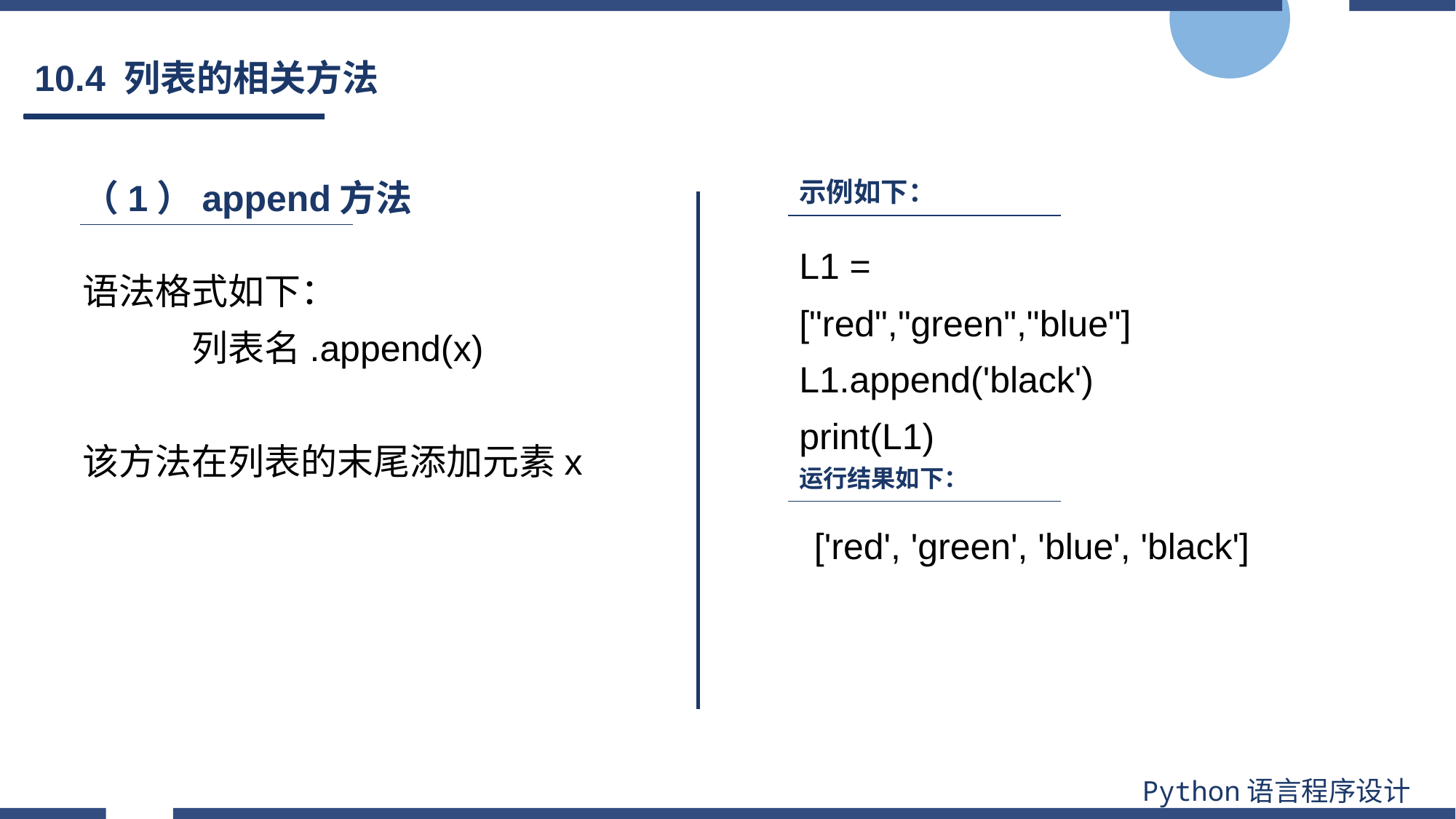

# 10.4 列表的相关方法
（1）append方法
示例如下：
L1 = ["red","green","blue"]
L1.append('black')
print(L1)

语法格式如下：
	列表名.append(x)

该方法在列表的末尾添加元素x
运行结果如下：
['red', 'green', 'blue', 'black']